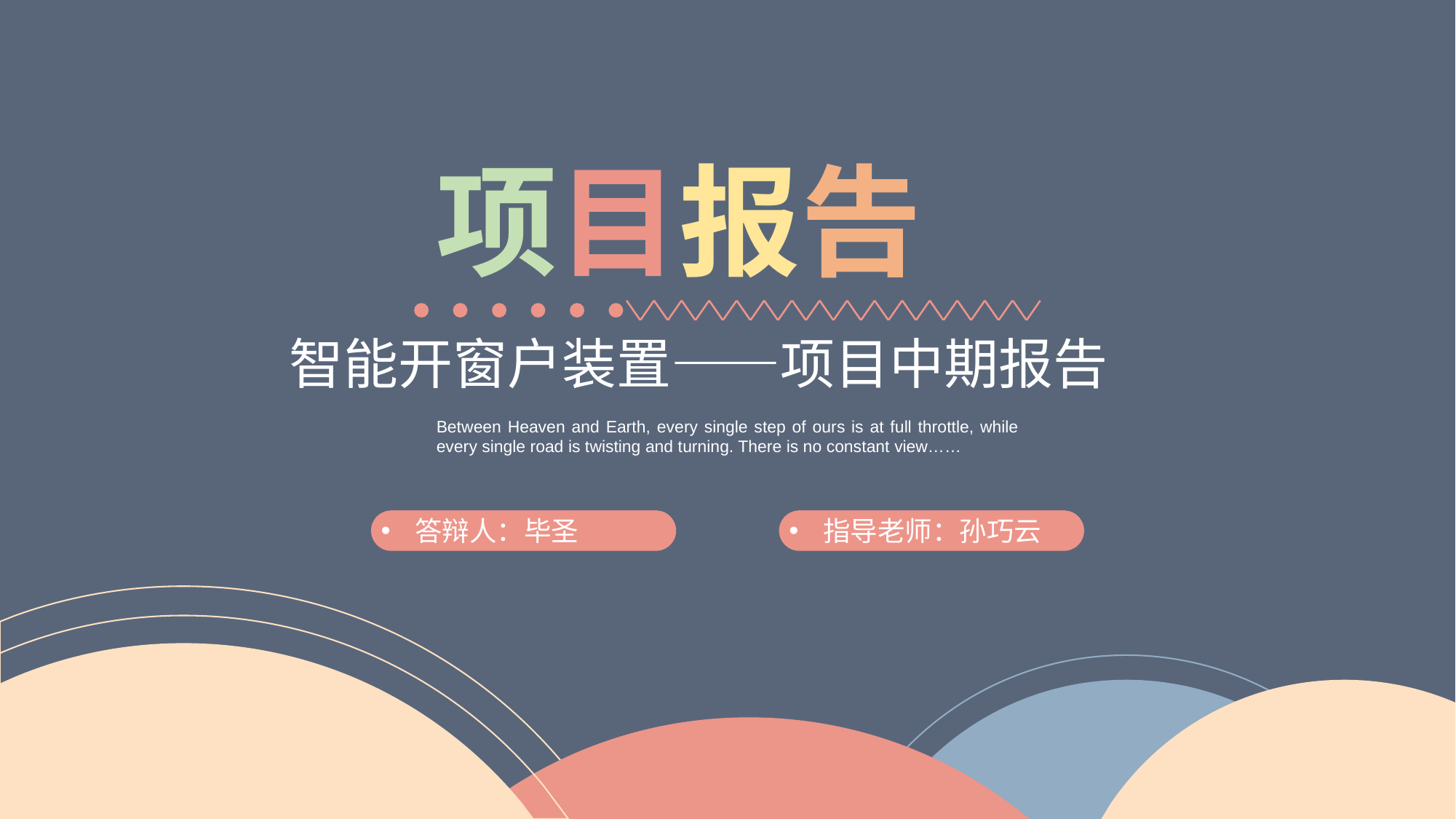

项目报告

智能开窗户装置——项目中期报告
Between Heaven and Earth, every single step of ours is at full throttle, while every single road is twisting and turning. There is no constant view……

答辩人：毕圣
指导老师：孙巧云